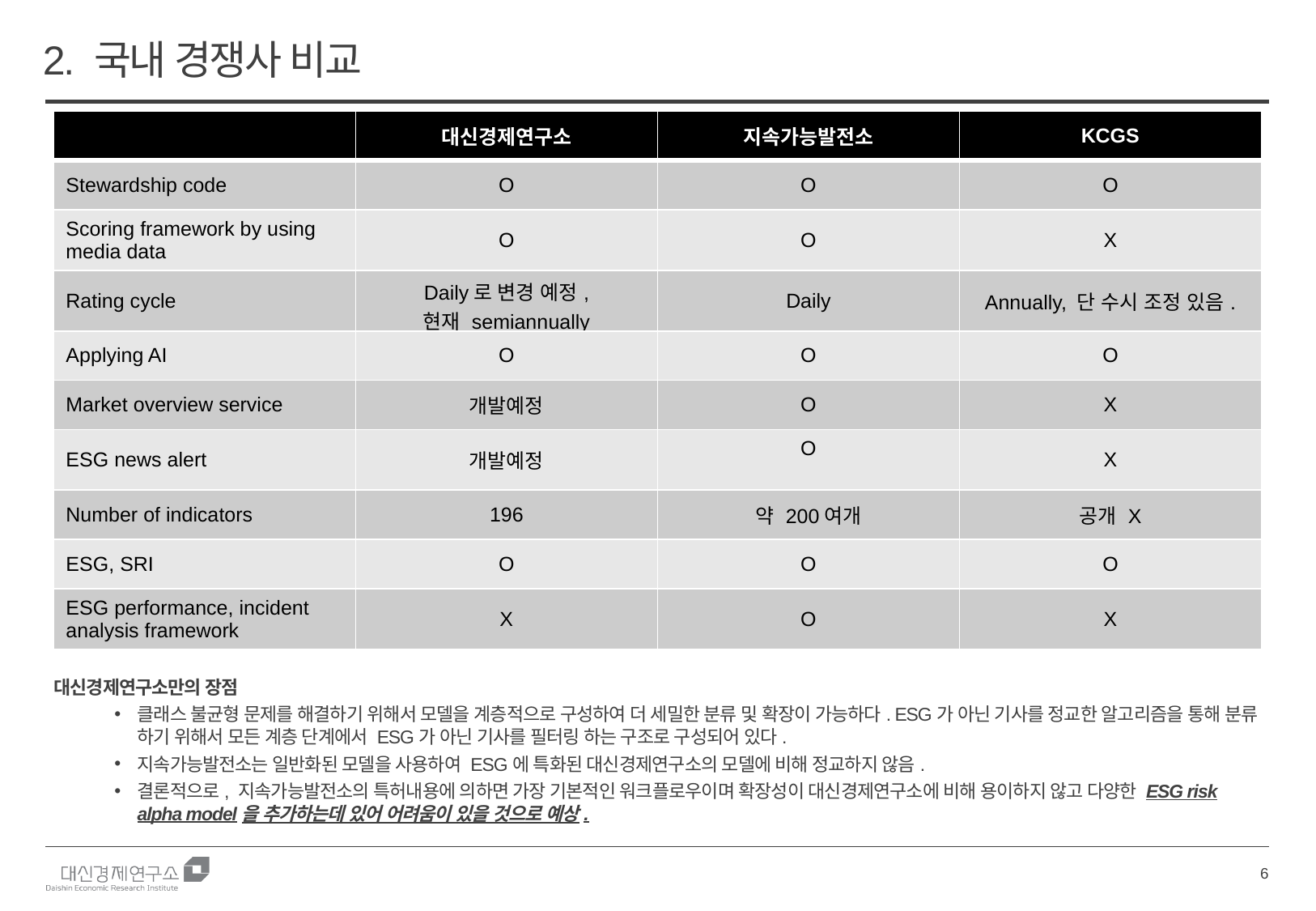

2. 국내 경쟁사 비교
|  | 대신경제연구소 | 지속가능발전소 | KCGS |
| --- | --- | --- | --- |
| Stewardship code | O | O | O |
| Scoring framework by using media data | O | O | X |
| Rating cycle | Daily로 변경 예정, 현재 semiannually | Daily | Annually, 단 수시 조정 있음. |
| Applying AI | O | O | O |
| Market overview service | 개발예정 | O | X |
| ESG news alert | 개발예정 | O | X |
| Number of indicators | 196 | 약 200여개 | 공개 X |
| ESG, SRI | O | O | O |
| ESG performance, incident analysis framework | X | O | X |
대신경제연구소만의 장점
클래스 불균형 문제를 해결하기 위해서 모델을 계층적으로 구성하여 더 세밀한 분류 및 확장이 가능하다. ESG가 아닌 기사를 정교한 알고리즘을 통해 분류 하기 위해서 모든 계층 단계에서 ESG가 아닌 기사를 필터링 하는 구조로 구성되어 있다.
지속가능발전소는 일반화된 모델을 사용하여 ESG에 특화된 대신경제연구소의 모델에 비해 정교하지 않음.
결론적으로, 지속가능발전소의 특허내용에 의하면 가장 기본적인 워크플로우이며 확장성이 대신경제연구소에 비해 용이하지 않고 다양한 ESG risk alpha model을 추가하는데 있어 어려움이 있을 것으로 예상.

6